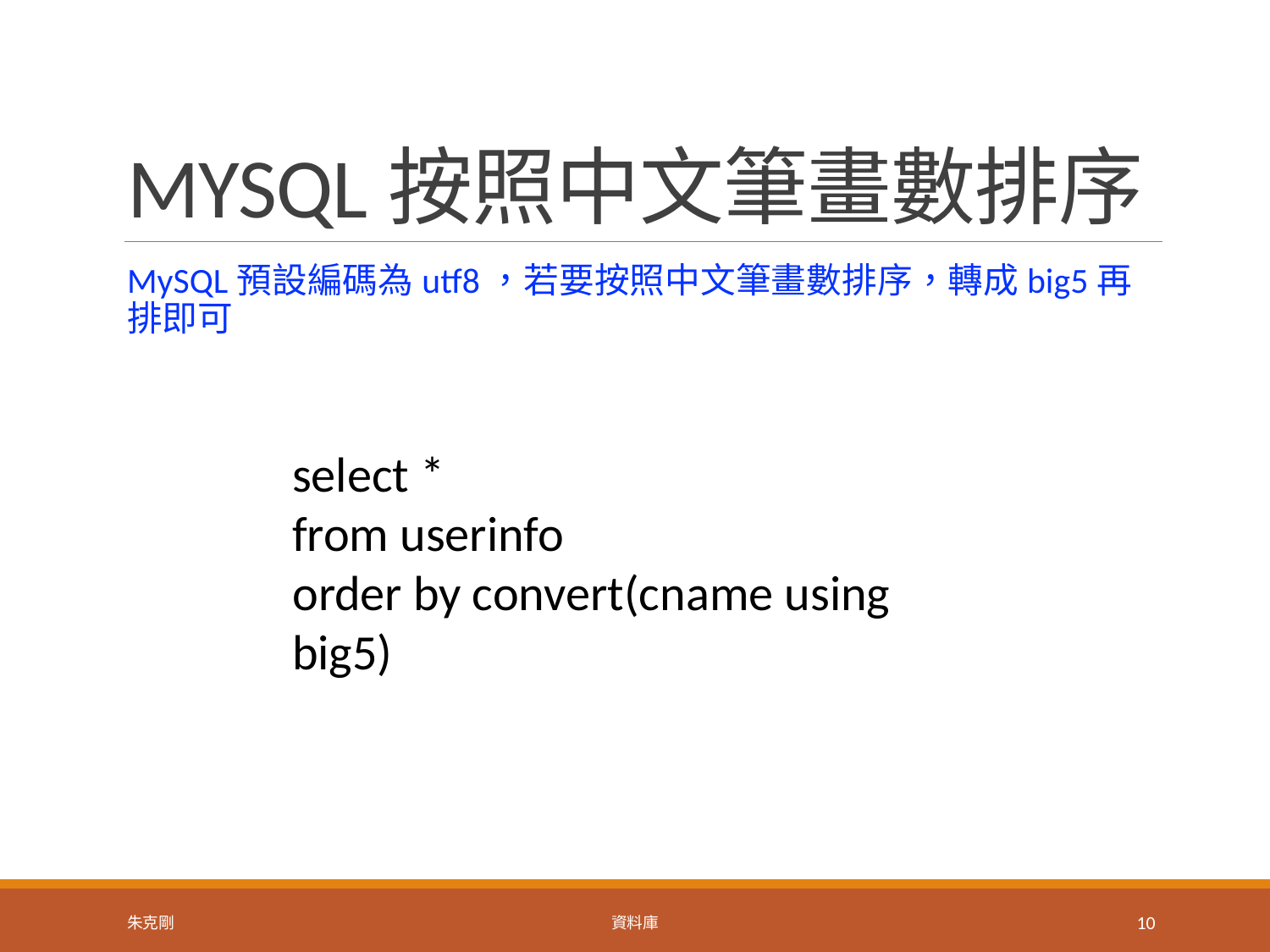

# MYSQL按照中文筆畫數排序
MySQL預設編碼為utf8，若要按照中文筆畫數排序，轉成big5再排即可
select *
from userinfo
order by convert(cname using big5)
朱克剛
資料庫
10